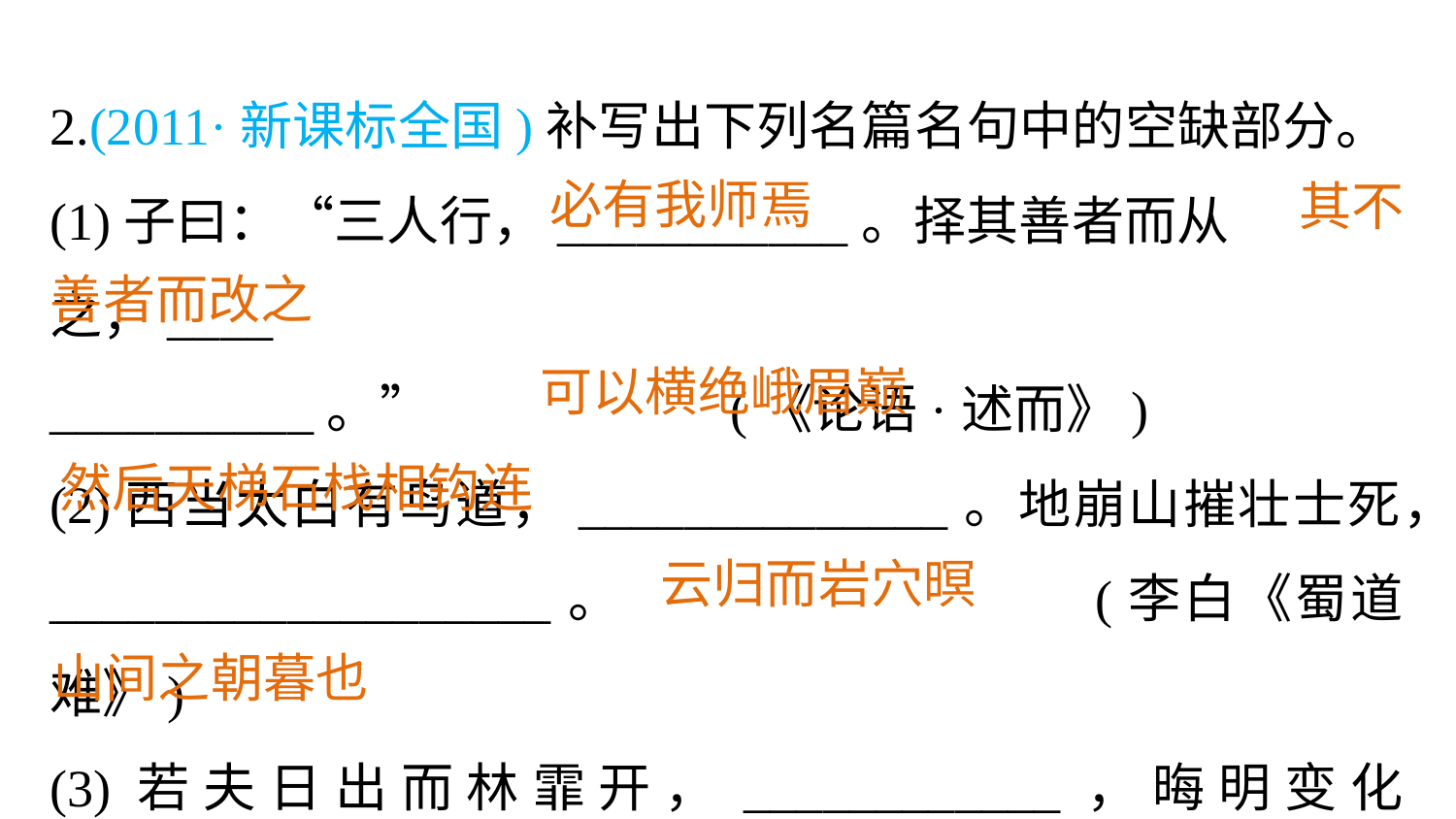

2.(2011·新课标全国)补写出下列名篇名句中的空缺部分。
(1)子曰：“三人行，___________。择其善者而从之，____
__________。”                        (《论语·述而》)
(2)西当太白有鸟道，______________。地崩山摧壮士死，___________________。                               (李白《蜀道难》)
(3)若夫日出而林霏开，____________，晦明变化者，____________。			          (欧阳修《醉翁亭记》)
必有我师焉
其不
善者而改之
可以横绝峨眉巅
然后天梯石栈相钩连
云归而岩穴暝
山间之朝暮也